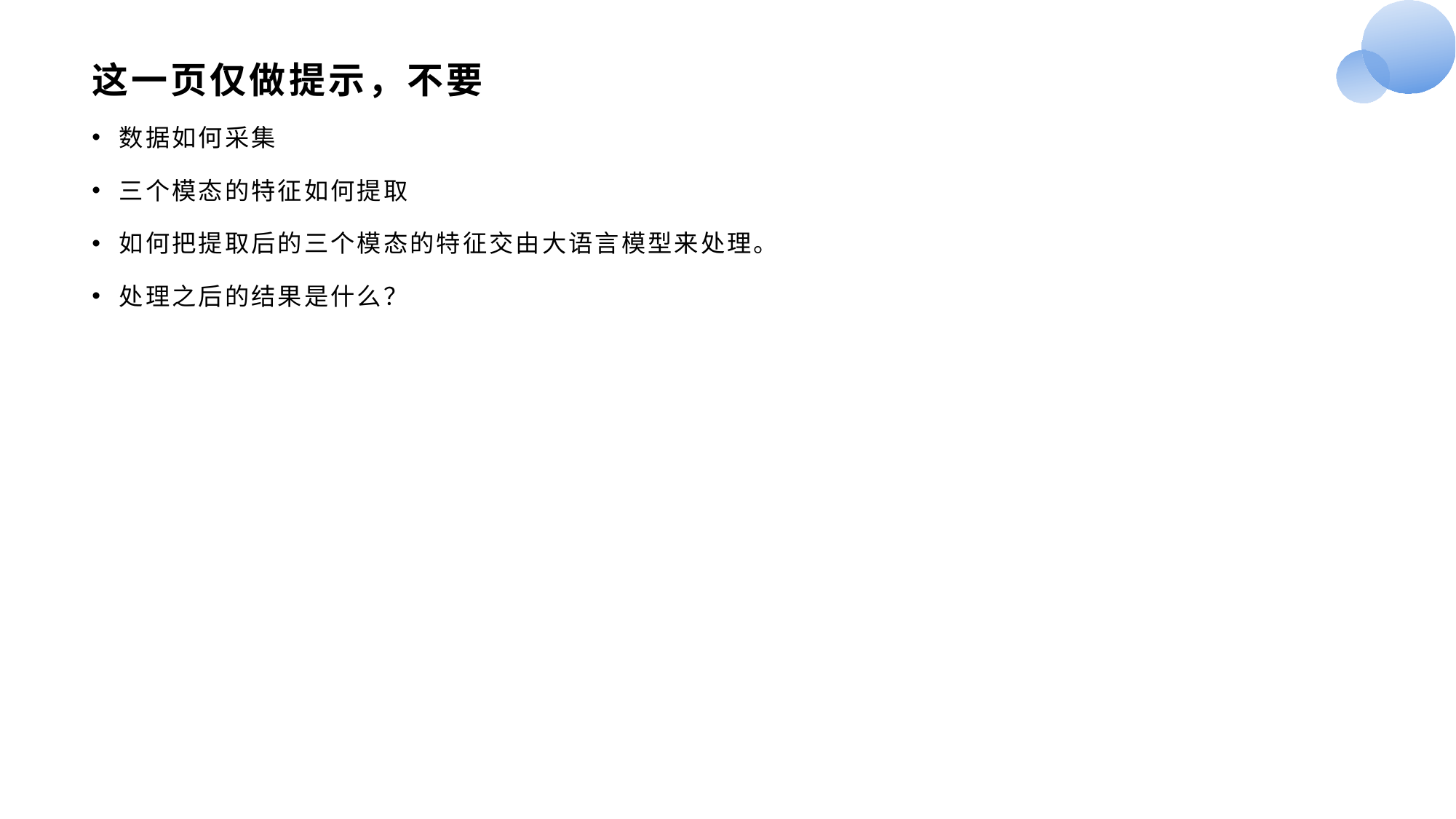

# 这一页仅做提示，不要
数据如何采集
三个模态的特征如何提取
如何把提取后的三个模态的特征交由大语言模型来处理。
处理之后的结果是什么？